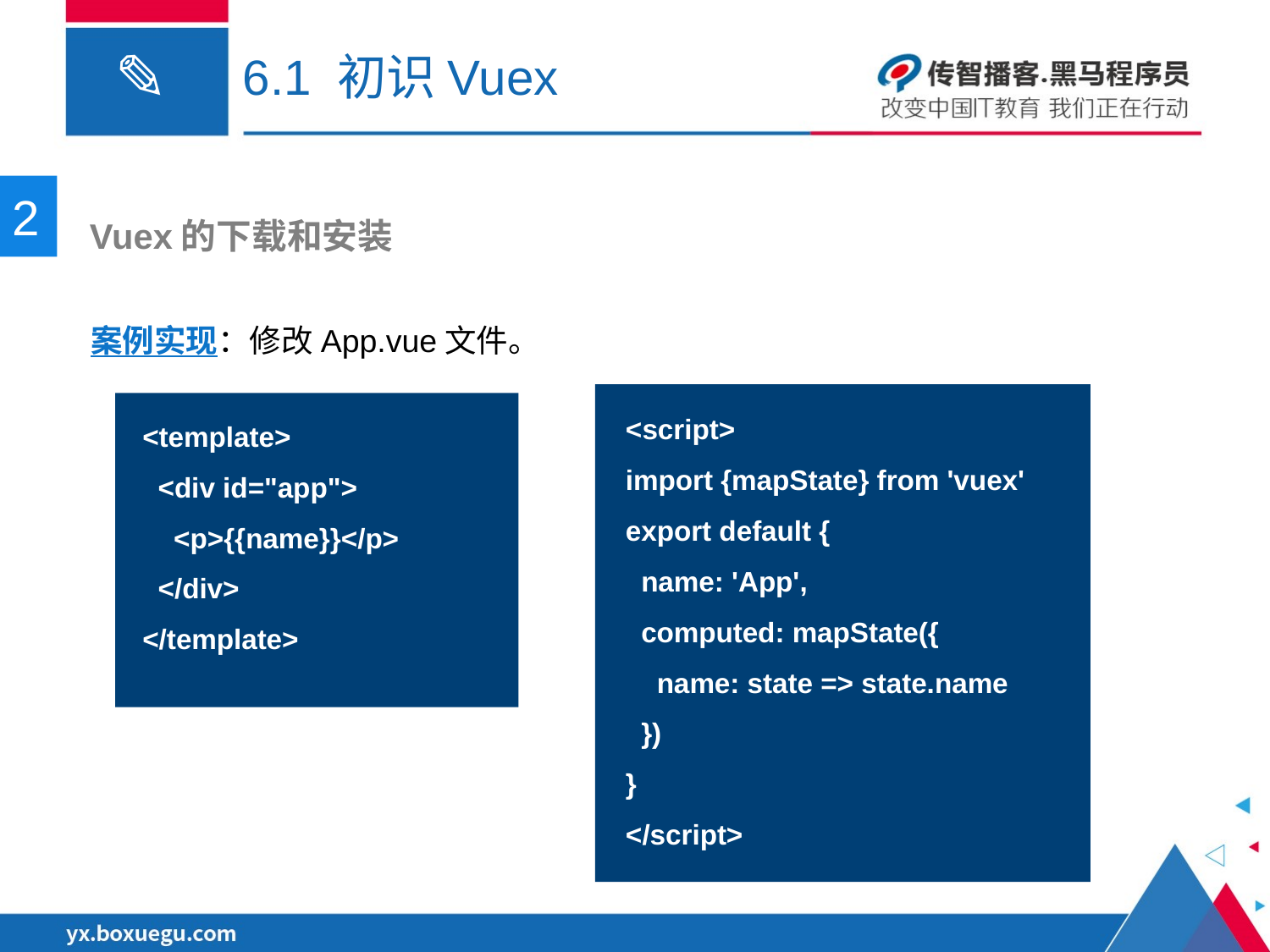

# 6.1 初识Vuex

2
  Vuex的下载和安装
案例实现：修改App.vue文件。

<script>
import {mapState} from 'vuex'
export default {
  name: 'App',
  computed: mapState({
    name: state => state.name
  })
}
</script>

<template>
  <div id="app">
    <p>{{name}}</p>
  </div>
</template>